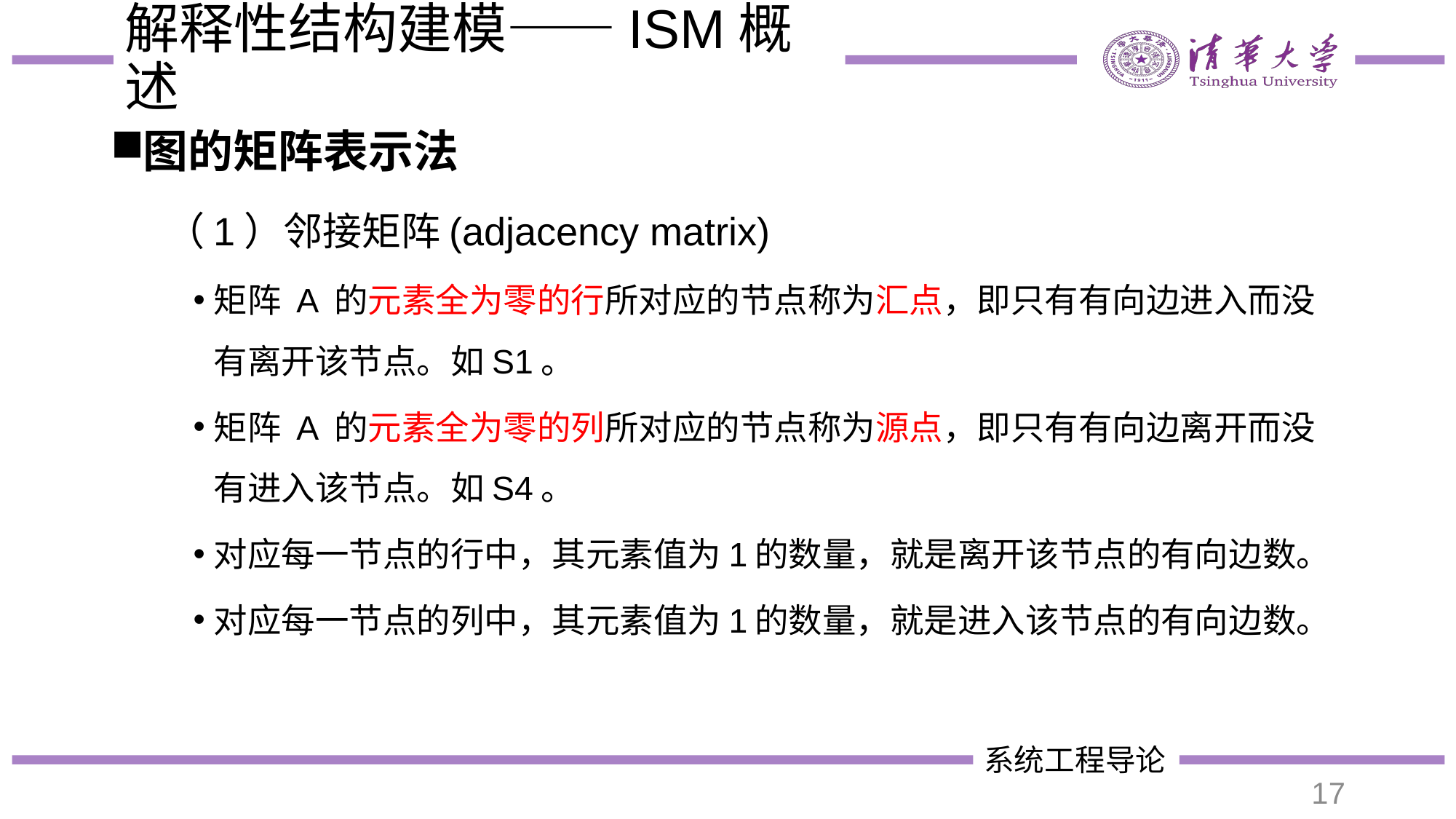

# 解释性结构建模——ISM概述
图的矩阵表示法
（1）邻接矩阵(adjacency matrix)
矩阵 A 的元素全为零的行所对应的节点称为汇点，即只有有向边进入而没有离开该节点。如S1。
矩阵 A 的元素全为零的列所对应的节点称为源点，即只有有向边离开而没有进入该节点。如S4。
对应每一节点的行中，其元素值为1的数量，就是离开该节点的有向边数。
对应每一节点的列中，其元素值为1的数量，就是进入该节点的有向边数。

17